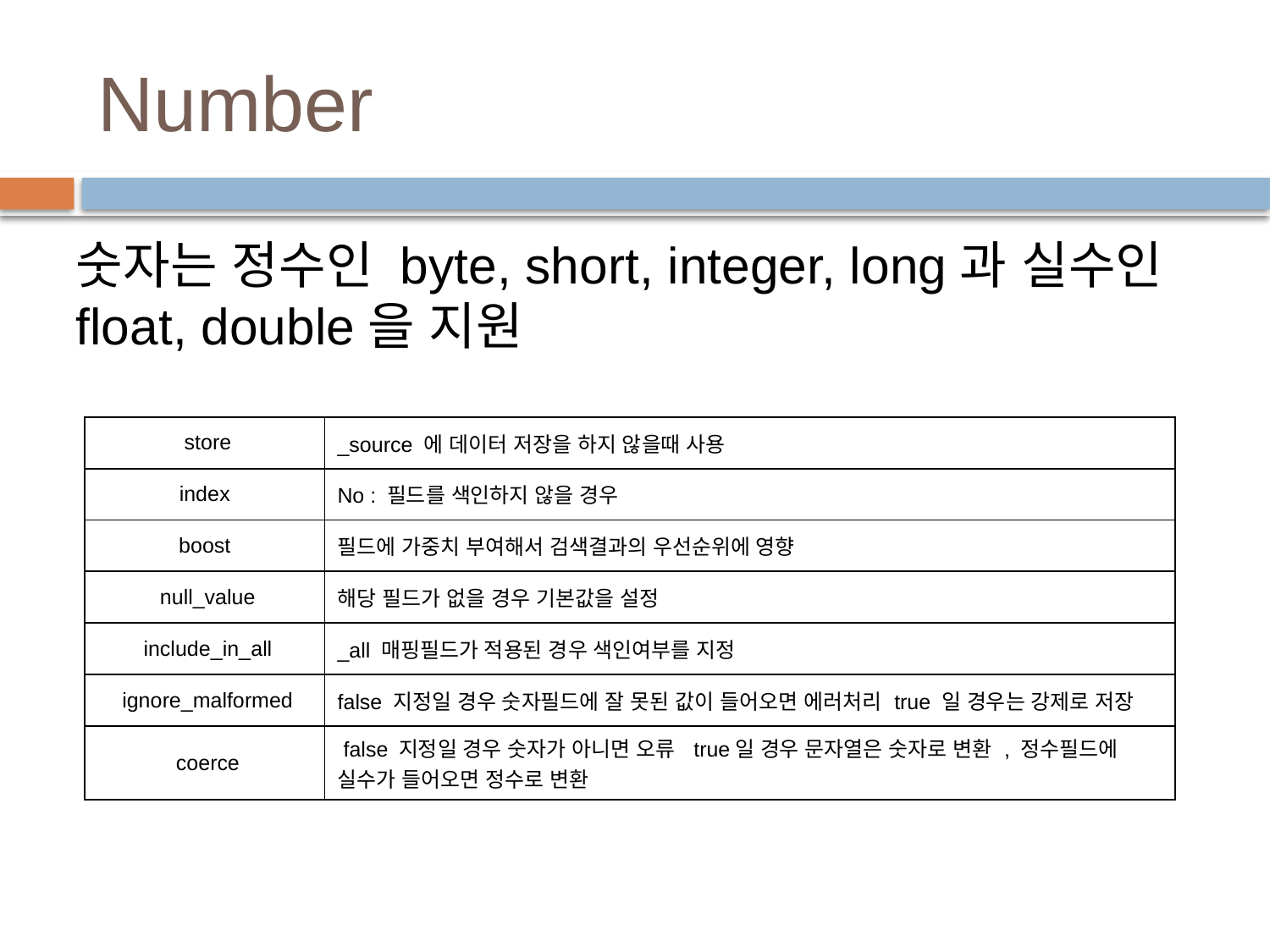

# Number
숫자는 정수인 byte, short, integer, long과 실수인 float, double을 지원
| store | \_source 에 데이터 저장을 하지 않을때 사용 |
| --- | --- |
| index | No : 필드를 색인하지 않을 경우 |
| boost | 필드에 가중치 부여해서 검색결과의 우선순위에 영향 |
| null\_value | 해당 필드가 없을 경우 기본값을 설정 |
| include\_in\_all | \_all 매핑필드가 적용된 경우 색인여부를 지정 |
| ignore\_malformed | false 지정일 경우 숫자필드에 잘 못된 값이 들어오면 에러처리 true 일 경우는 강제로 저장 |
| coerce | false 지정일 경우 숫자가 아니면 오류 true일 경우 문자열은 숫자로 변환 , 정수필드에 실수가 들어오면 정수로 변환 |